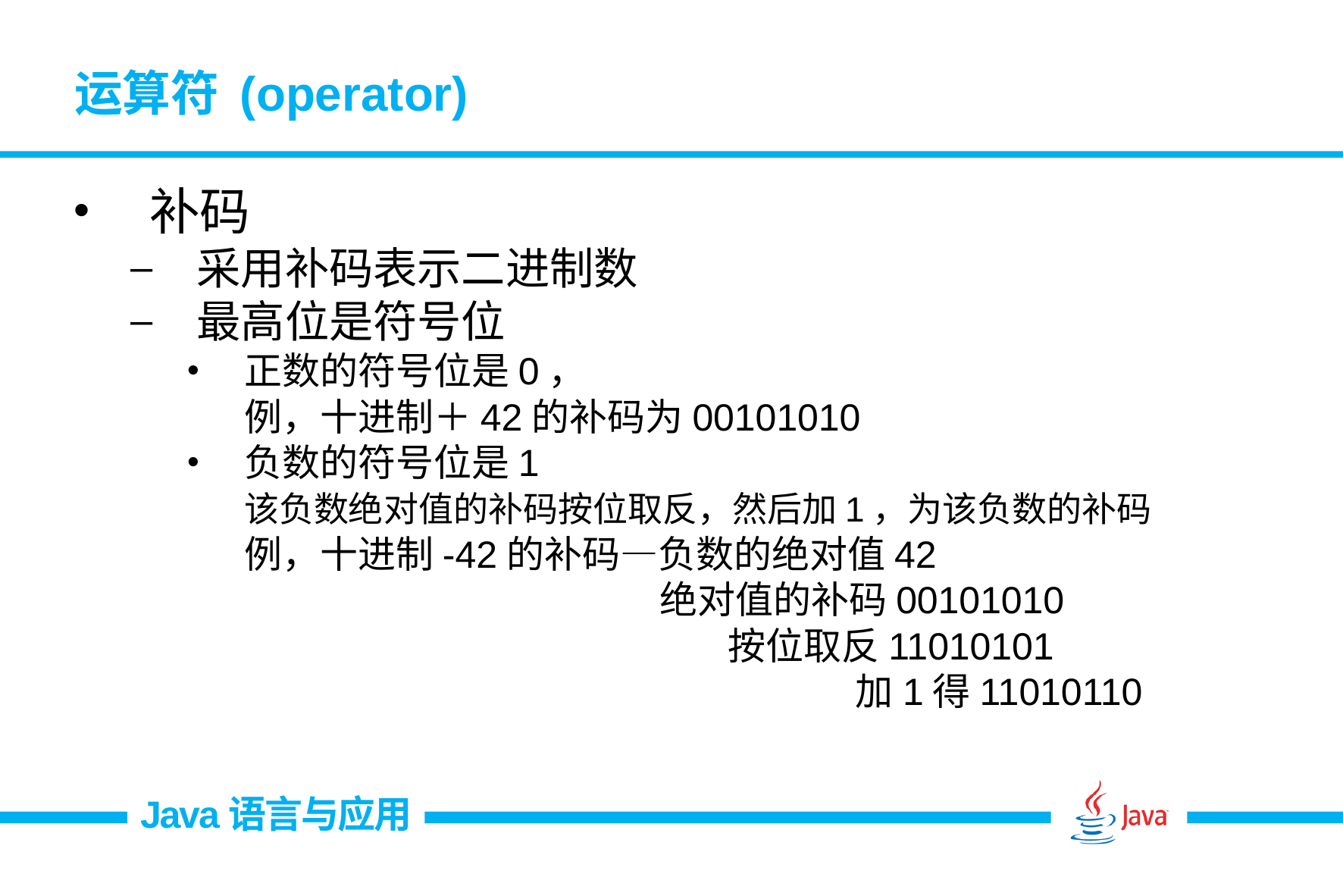

# 运算符 (operator)
补码
采用补码表示二进制数
最高位是符号位
正数的符号位是0，
	例，十进制＋42的补码为00101010
负数的符号位是1
	该负数绝对值的补码按位取反，然后加1，为该负数的补码
	例，十进制-42的补码—负数的绝对值42
			                     绝对值的补码00101010
			                             按位取反11010101
						    加1得11010110